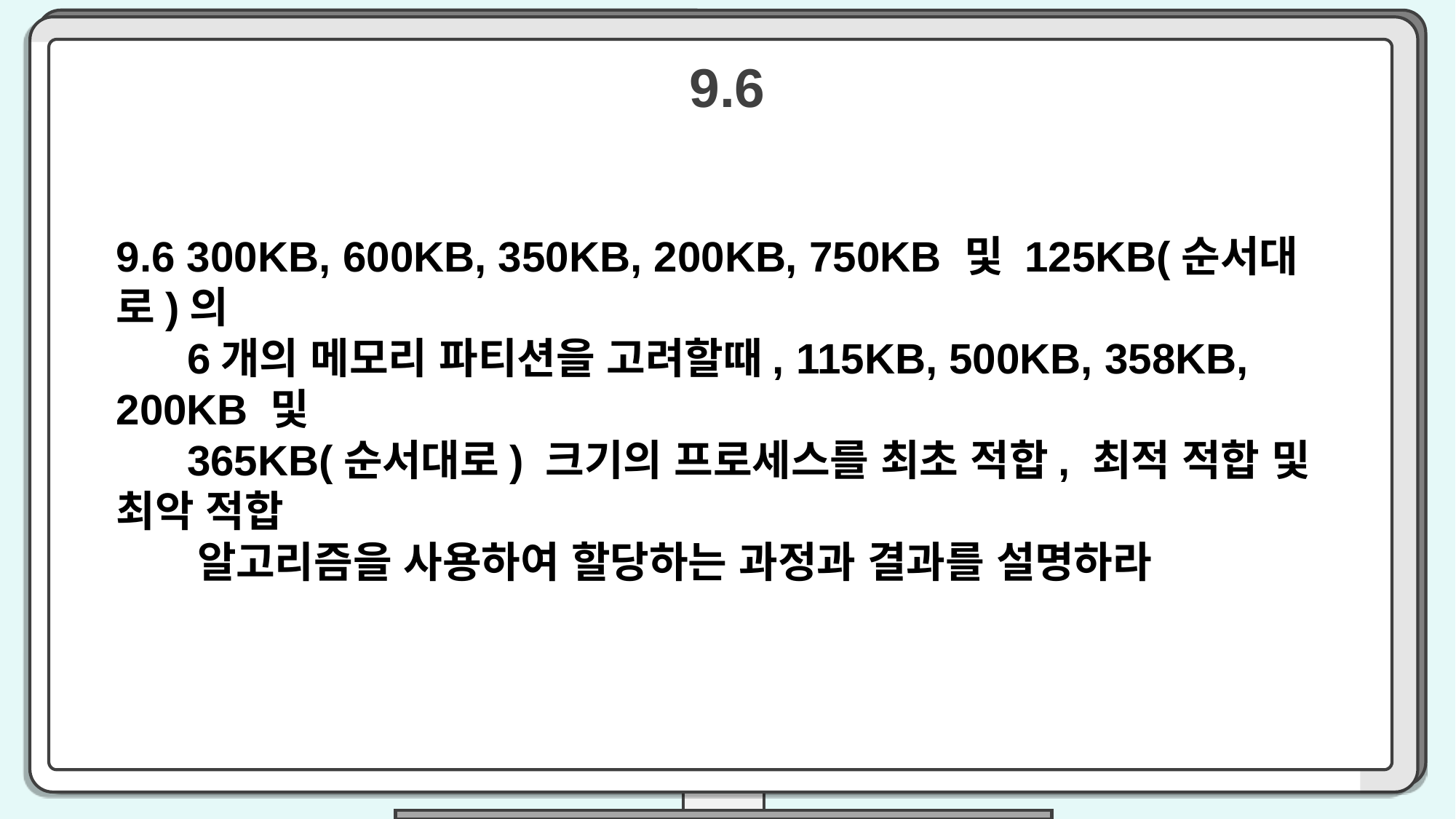

9.6

9.6 300KB, 600KB, 350KB, 200KB, 750KB 및 125KB(순서대로)의
      6개의 메모리 파티션을 고려할때, 115KB, 500KB, 358KB, 200KB 및
      365KB(순서대로) 크기의 프로세스를 최초 적합, 최적 적합 및 최악 적합
      알고리즘을 사용하여 할당하는 과정과 결과를 설명하라